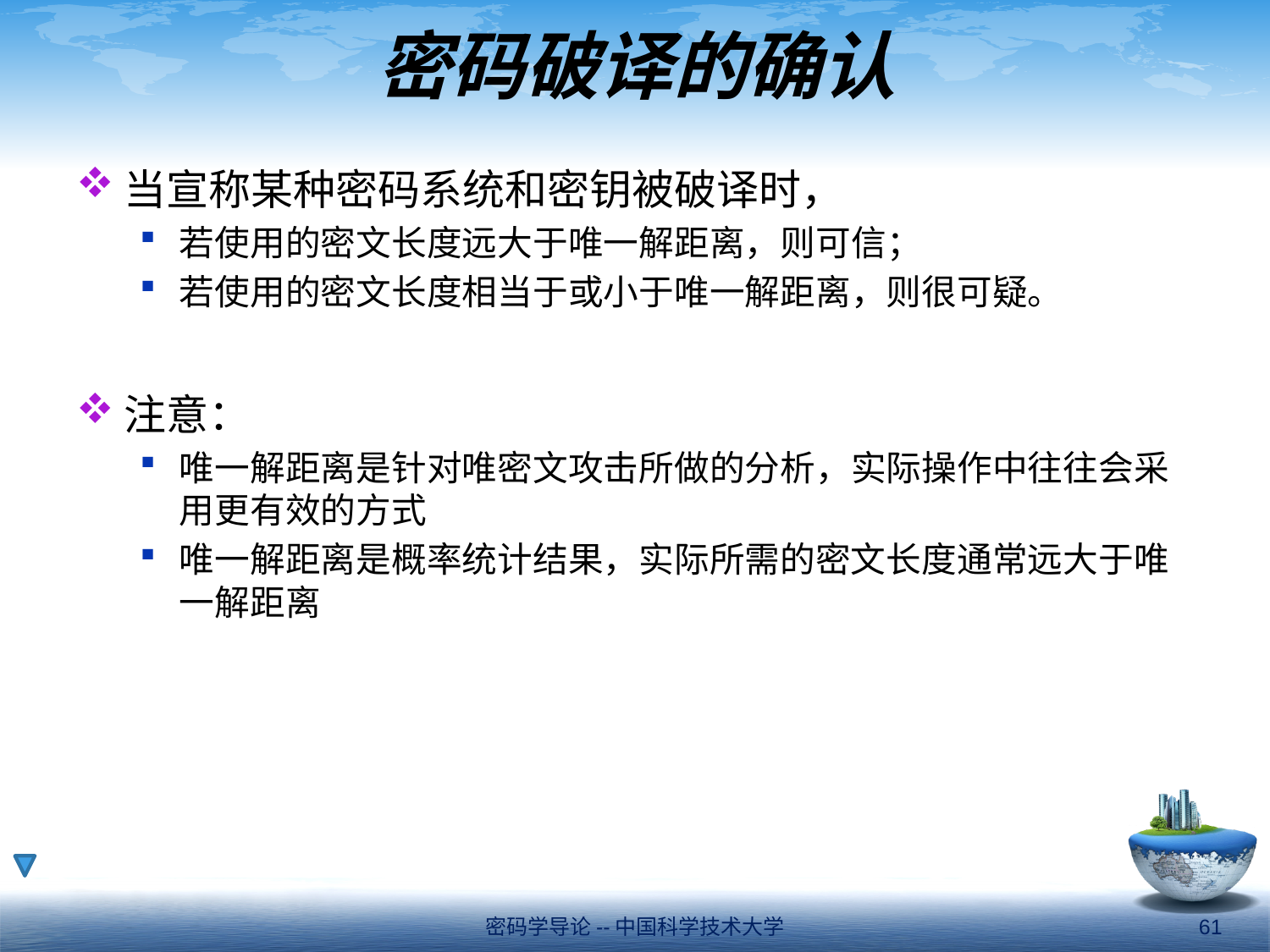

# 密码破译的确认
当宣称某种密码系统和密钥被破译时，
若使用的密文长度远大于唯一解距离，则可信；
若使用的密文长度相当于或小于唯一解距离，则很可疑。

注意：
唯一解距离是针对唯密文攻击所做的分析，实际操作中往往会采用更有效的方式
唯一解距离是概率统计结果，实际所需的密文长度通常远大于唯一解距离

密码学导论--中国科学技术大学
61